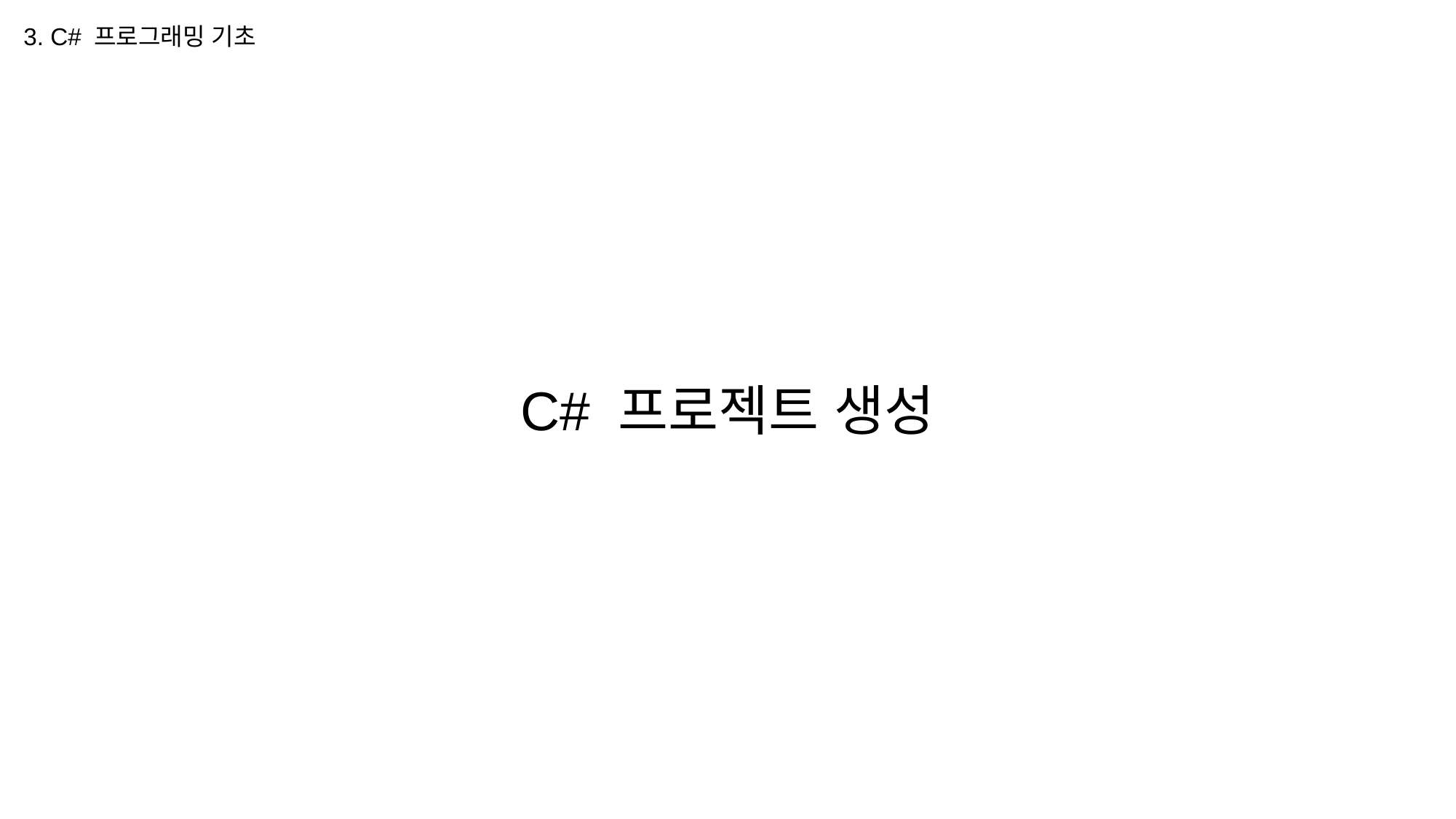

3. C# 프로그래밍 기초
C# 프로젝트 생성